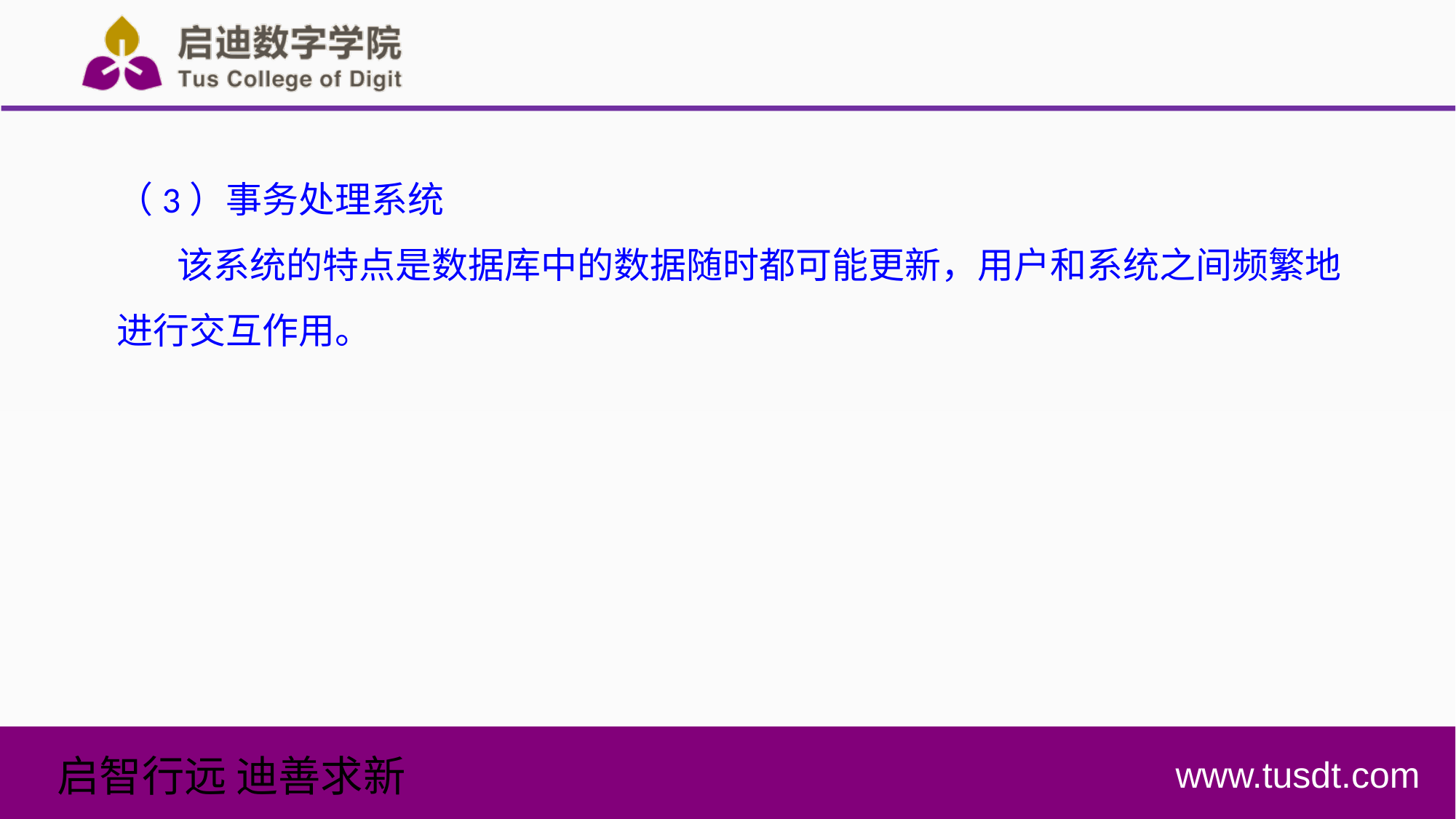

（3）事务处理系统
该系统的特点是数据库中的数据随时都可能更新，用户和系统之间频繁地进行交互作用。